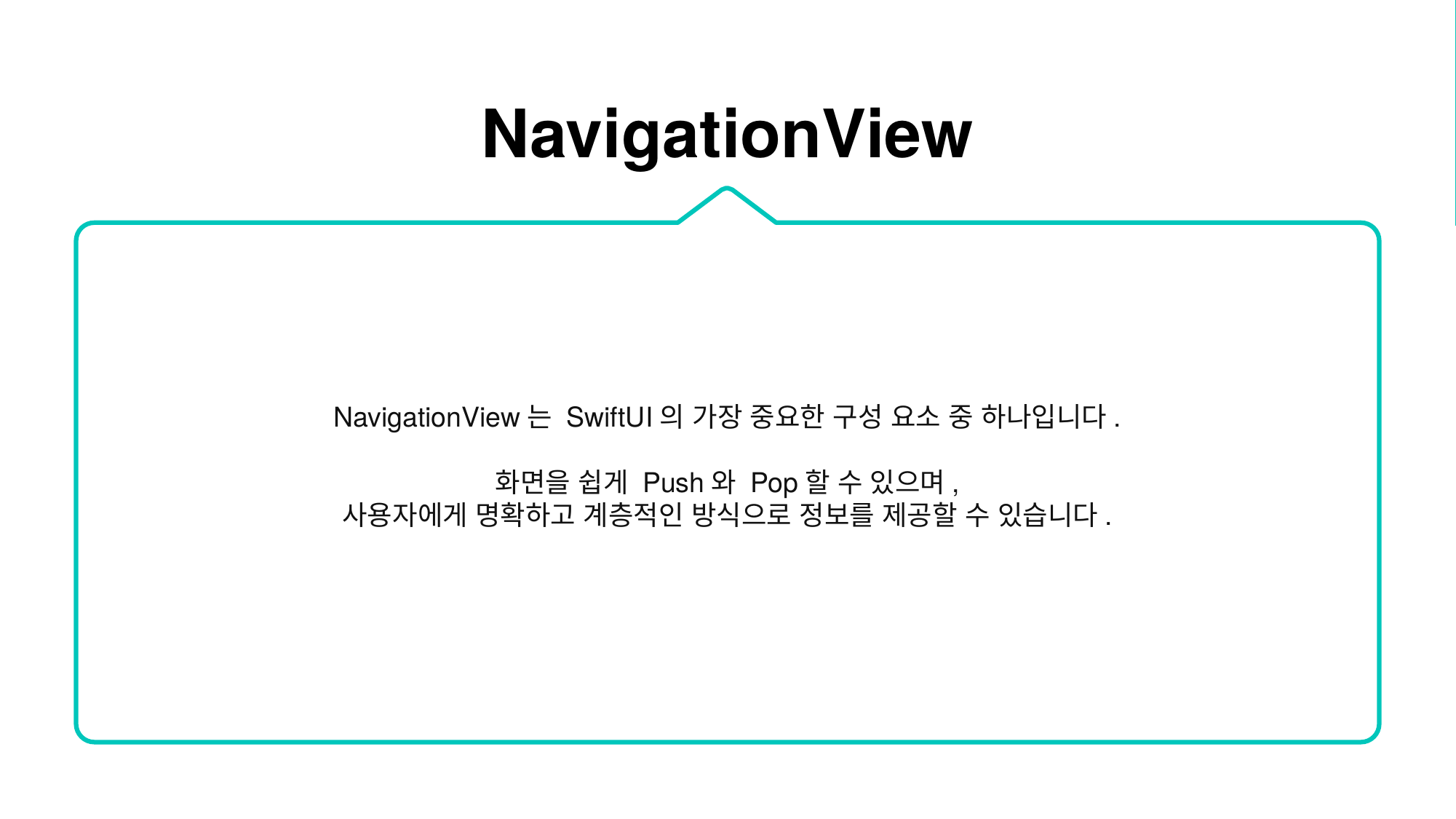

NavigationView

NavigationView는 SwiftUI의 가장 중요한 구성 요소 중 하나입니다.

화면을 쉽게 Push와 Pop할 수 있으며,
사용자에게 명확하고 계층적인 방식으로 정보를 제공할 수 있습니다.